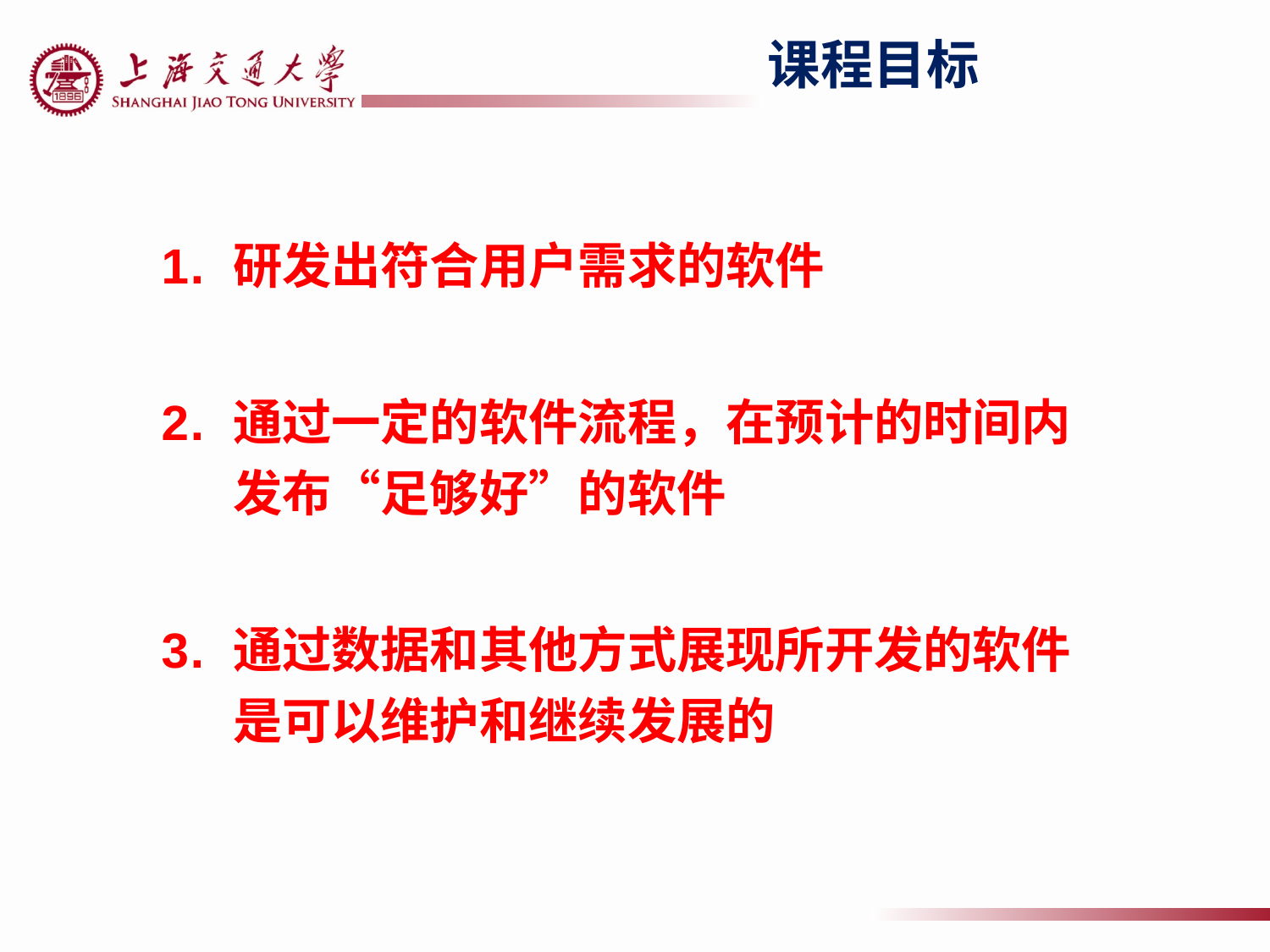

课程目标
研发出符合用户需求的软件

通过一定的软件流程，在预计的时间内发布“足够好”的软件

通过数据和其他方式展现所开发的软件是可以维护和继续发展的